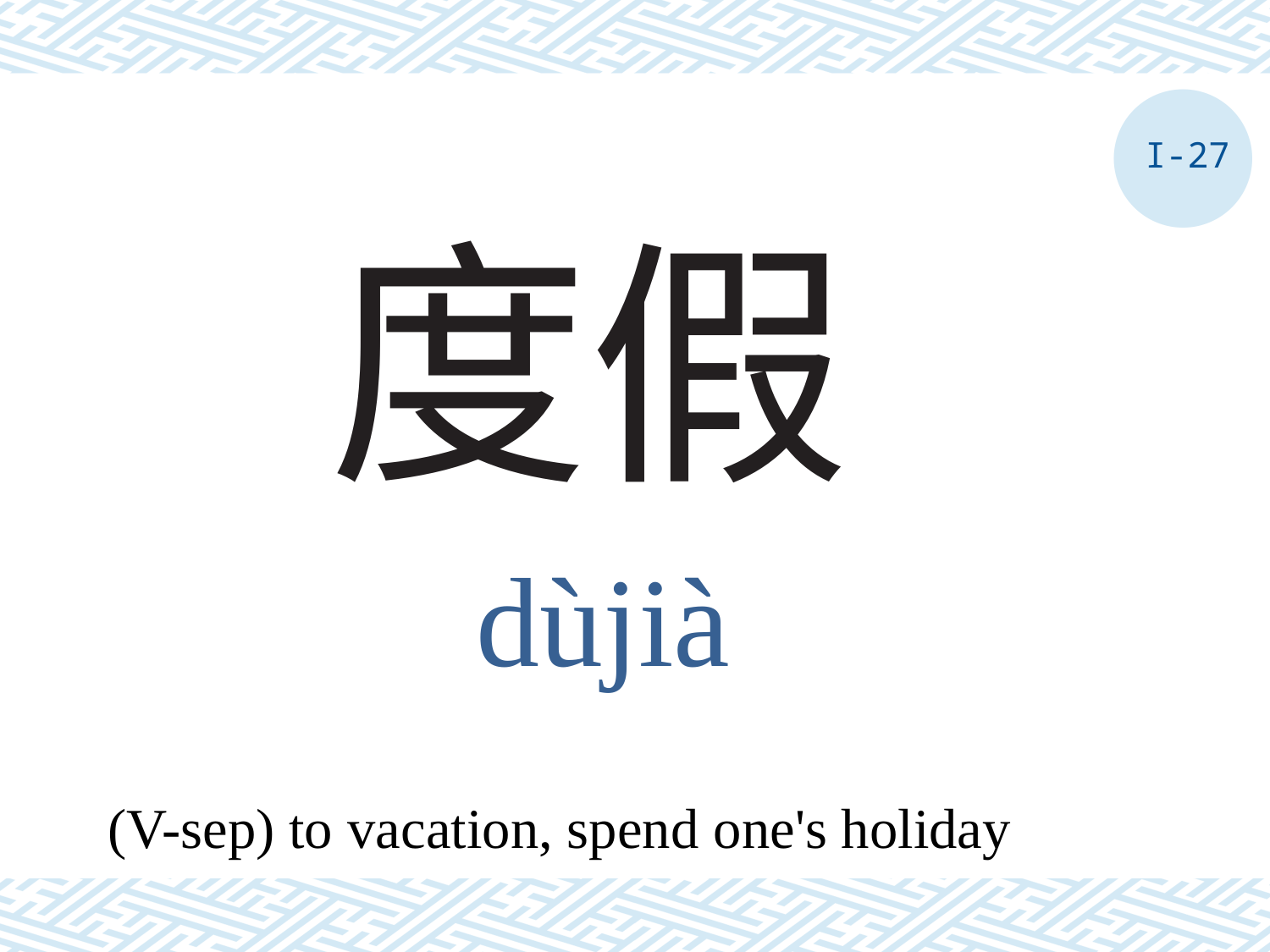

I-27

# 度假
dùjià
(V-sep) to vacation, spend one's holiday